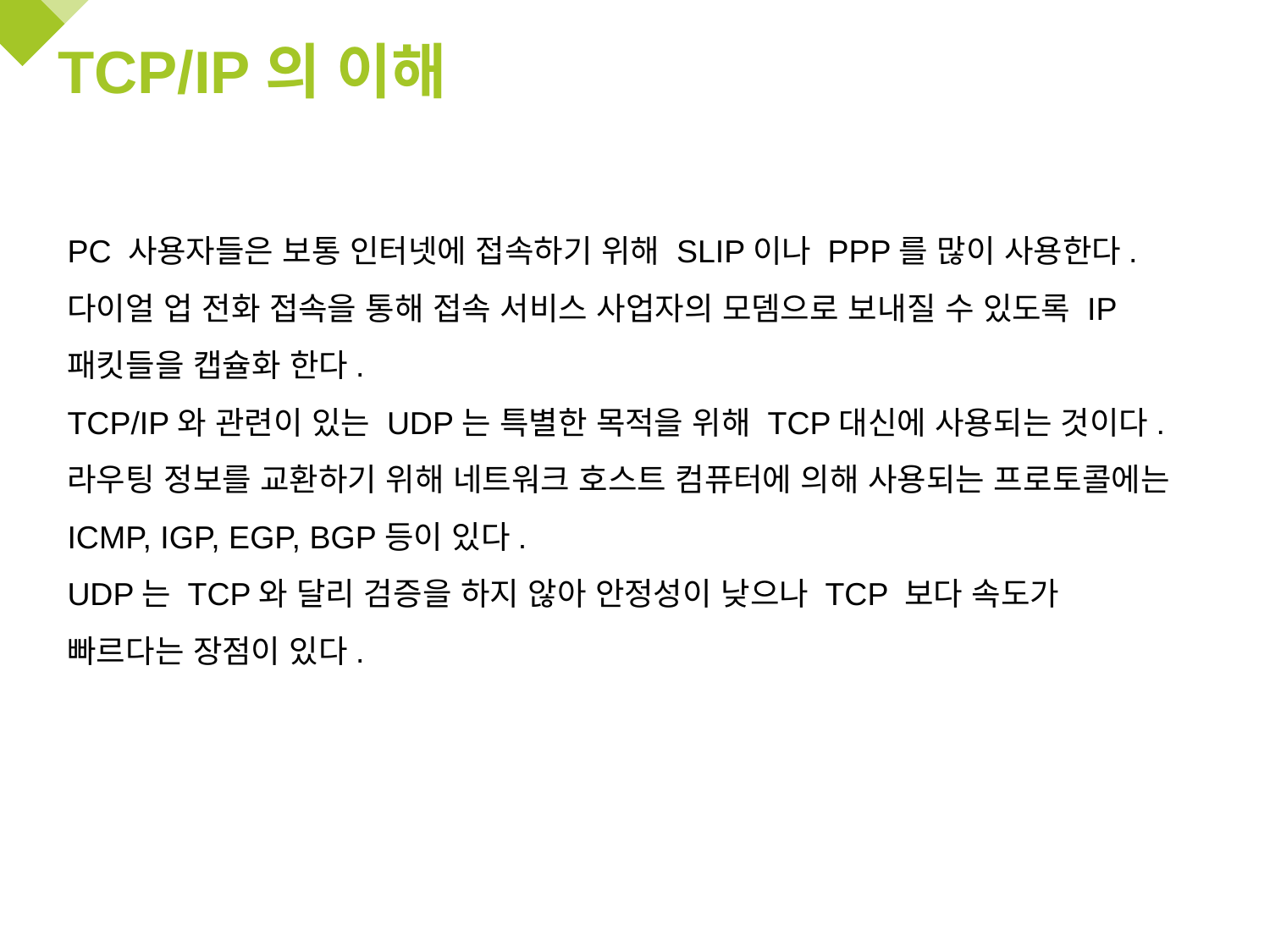

# TCP/IP의 이해
PC 사용자들은 보통 인터넷에 접속하기 위해 SLIP이나 PPP를 많이 사용한다.
다이얼 업 전화 접속을 통해 접속 서비스 사업자의 모뎀으로 보내질 수 있도록 IP 패킷들을 캡슐화 한다.
TCP/IP와 관련이 있는 UDP는 특별한 목적을 위해 TCP대신에 사용되는 것이다.
라우팅 정보를 교환하기 위해 네트워크 호스트 컴퓨터에 의해 사용되는 프로토콜에는 ICMP, IGP, EGP, BGP등이 있다.
UDP는 TCP와 달리 검증을 하지 않아 안정성이 낮으나 TCP 보다 속도가 빠르다는 장점이 있다.